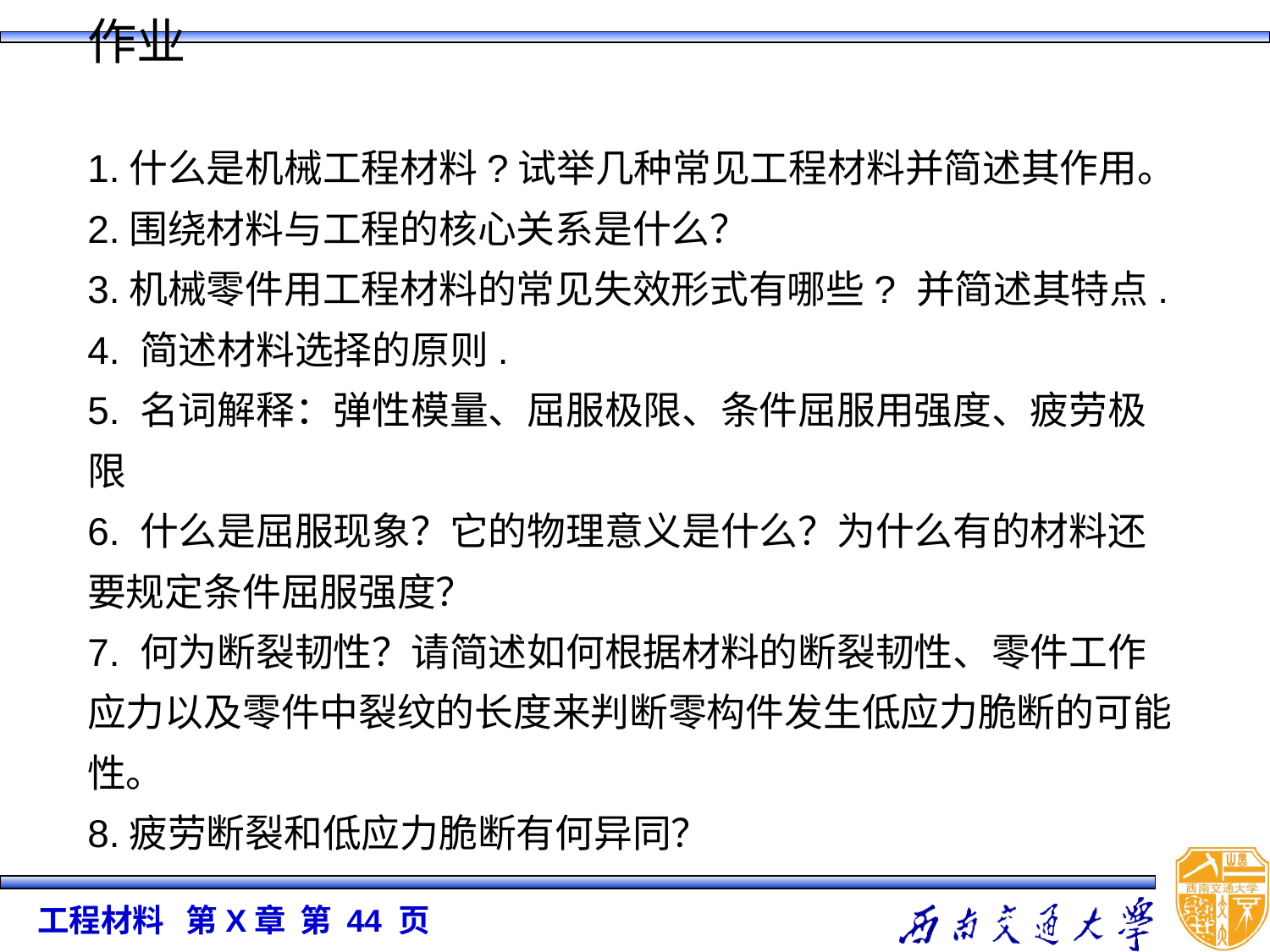

作业

1.什么是机械工程材料?试举几种常见工程材料并简述其作用。
2.围绕材料与工程的核心关系是什么？
3.机械零件用工程材料的常见失效形式有哪些? 并简述其特点.
4. 简述材料选择的原则.
5. 名词解释：弹性模量、屈服极限、条件屈服用强度、疲劳极限
6. 什么是屈服现象？它的物理意义是什么？为什么有的材料还要规定条件屈服强度？
7. 何为断裂韧性？请简述如何根据材料的断裂韧性、零件工作应力以及零件中裂纹的长度来判断零构件发生低应力脆断的可能性。
8.疲劳断裂和低应力脆断有何异同？